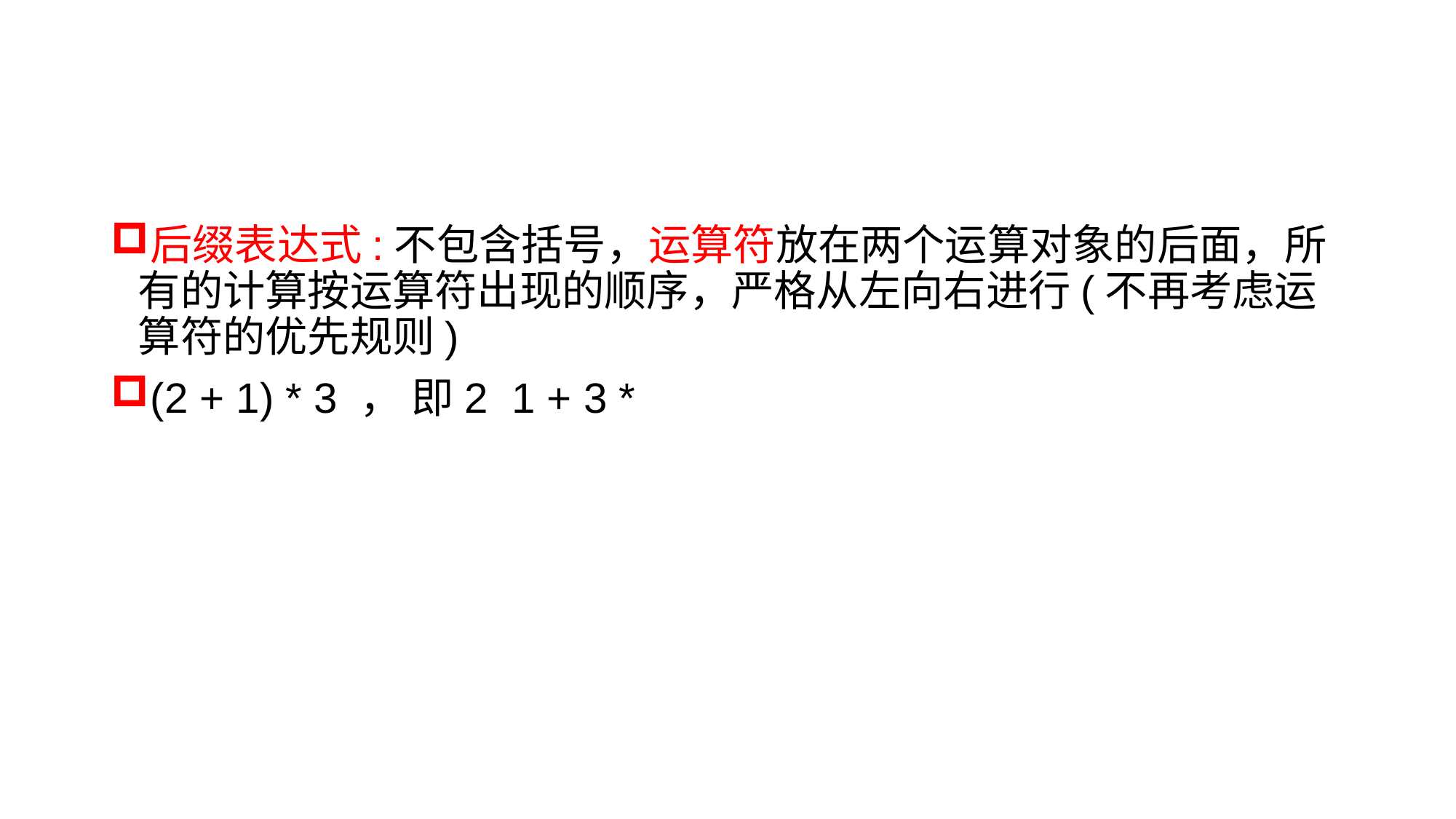

#
后缀表达式:不包含括号，运算符放在两个运算对象的后面，所有的计算按运算符出现的顺序，严格从左向右进行(不再考虑运算符的优先规则)
(2 + 1) * 3 ， 即2  1 + 3 *